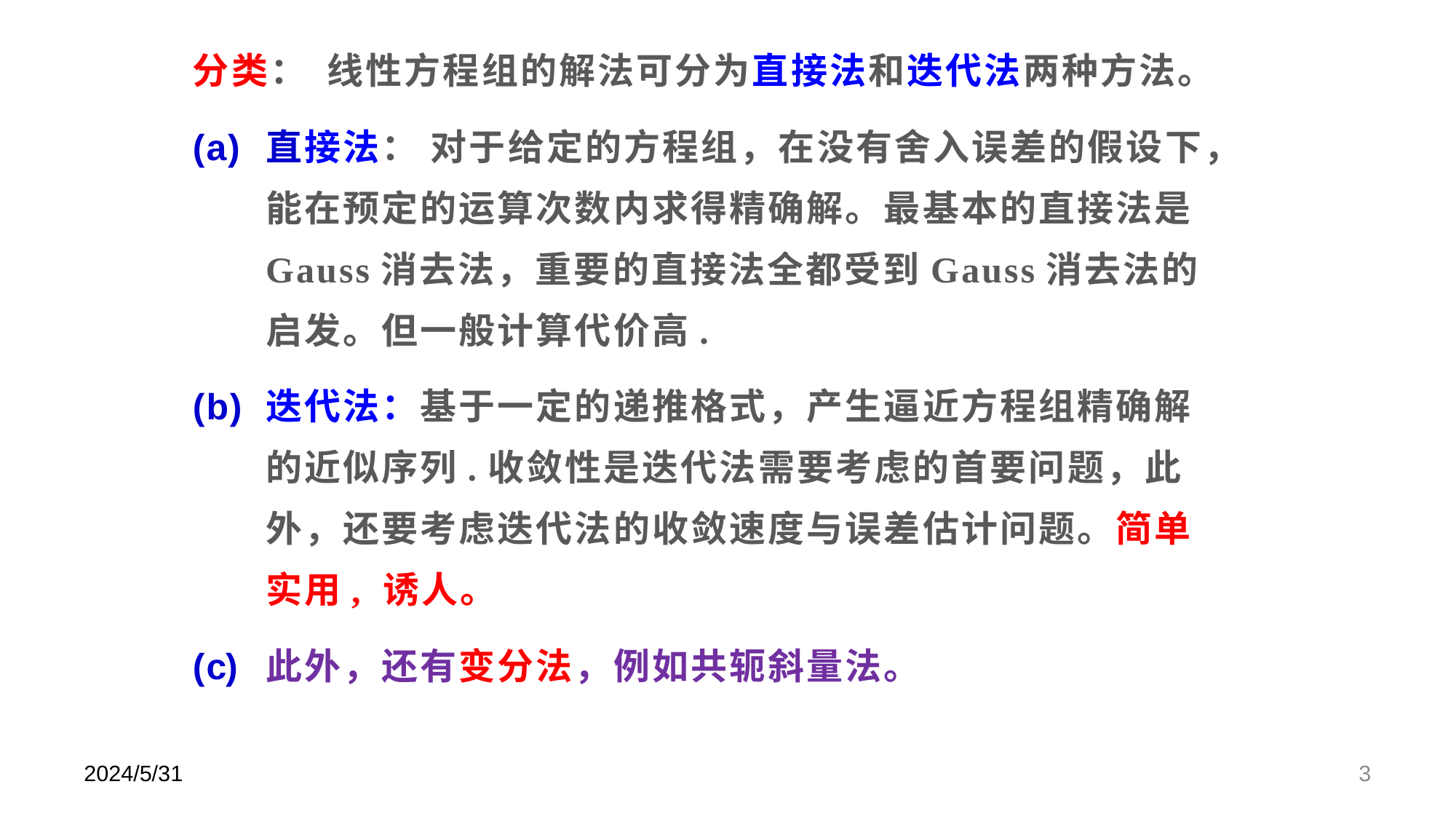

分类：  线性方程组的解法可分为直接法和迭代法两种方法。
直接法： 对于给定的方程组，在没有舍入误差的假设下，能在预定的运算次数内求得精确解。最基本的直接法是Gauss消去法，重要的直接法全都受到Gauss消去法的启发。但一般计算代价高.
迭代法：基于一定的递推格式，产生逼近方程组精确解的近似序列.收敛性是迭代法需要考虑的首要问题，此外，还要考虑迭代法的收敛速度与误差估计问题。简单实用, 诱人。
此外，还有变分法，例如共轭斜量法。

2024/5/31
3